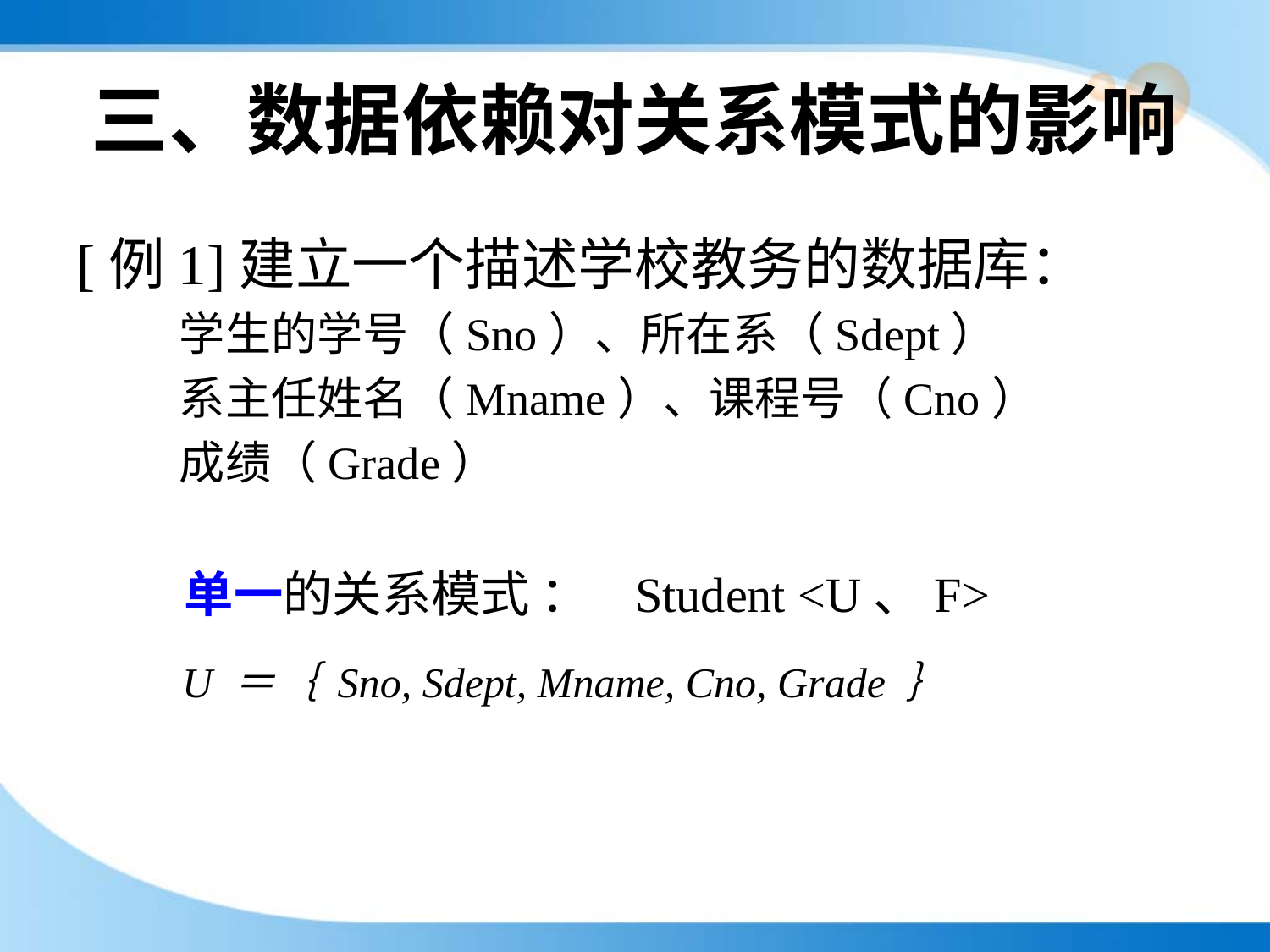

# 三、数据依赖对关系模式的影响
[例1]建立一个描述学校教务的数据库：
	学生的学号（Sno）、所在系（Sdept）
	系主任姓名（Mname）、课程号（Cno）
	成绩（Grade）

   单一的关系模式 ：   Student <U、F>
    U ＝｛ Sno, Sdept, Mname, Cno, Grade ｝